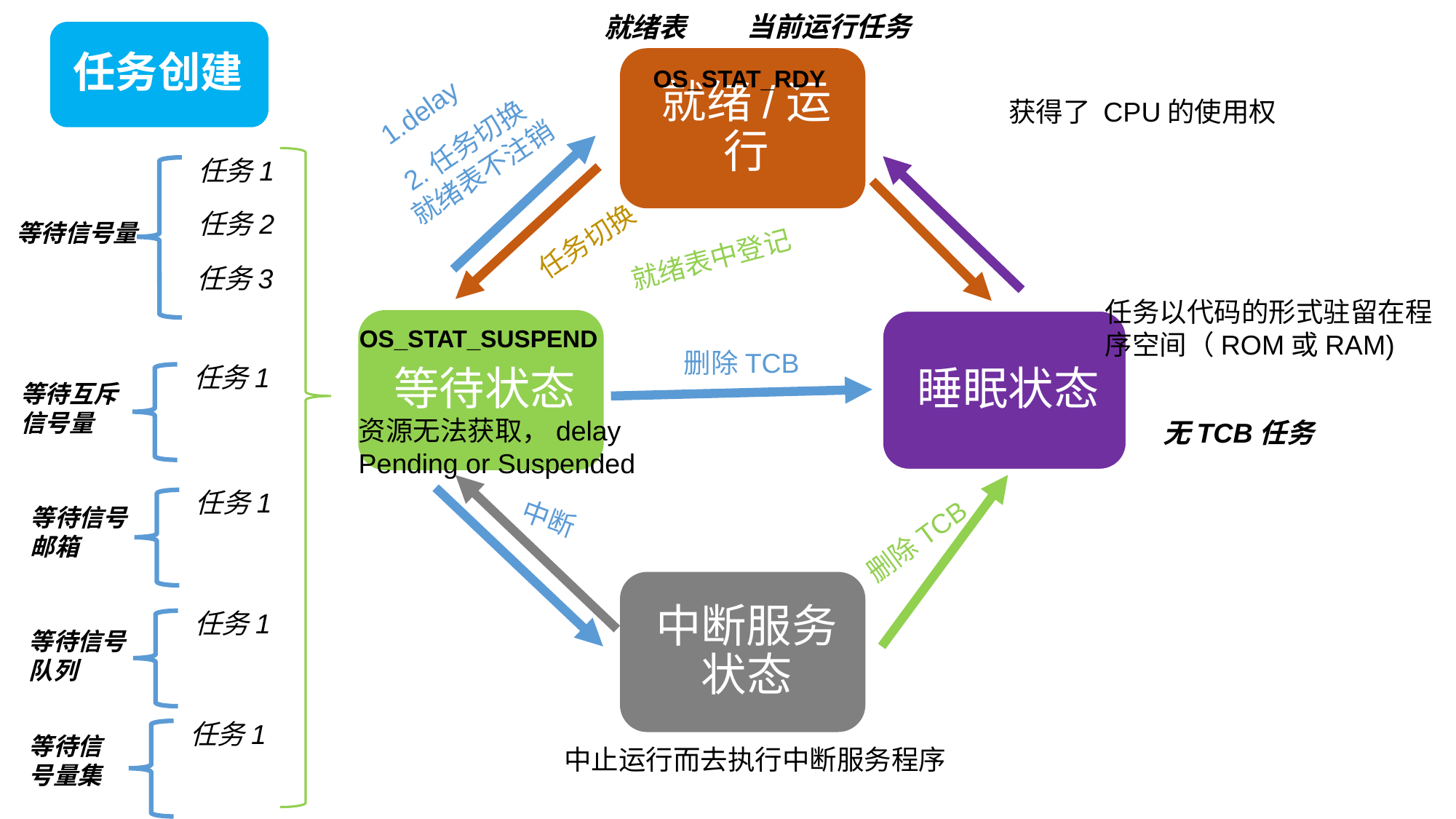

当前运行任务
就绪表

任务创建
就绪/运行
睡眠状态
中断服务状态
等待状态
OS_STAT_RDY
1.delay
获得了 CPU的使用权
2.任务切换
就绪表不注销
任务1

等待信号量
任务2
任务3

任务切换
就绪表中登记
任务以代码的形式驻留在程序空间（ROM或RAM)
OS_STAT_SUSPEND
删除TCB
任务1

等待互斥信号量
资源无法获取，delay
Pending or Suspended
无TCB任务
任务1

等待信号邮箱
中断
删除TCB
任务1

等待信号队列
任务1

等待信号量集
中止运行而去执行中断服务程序